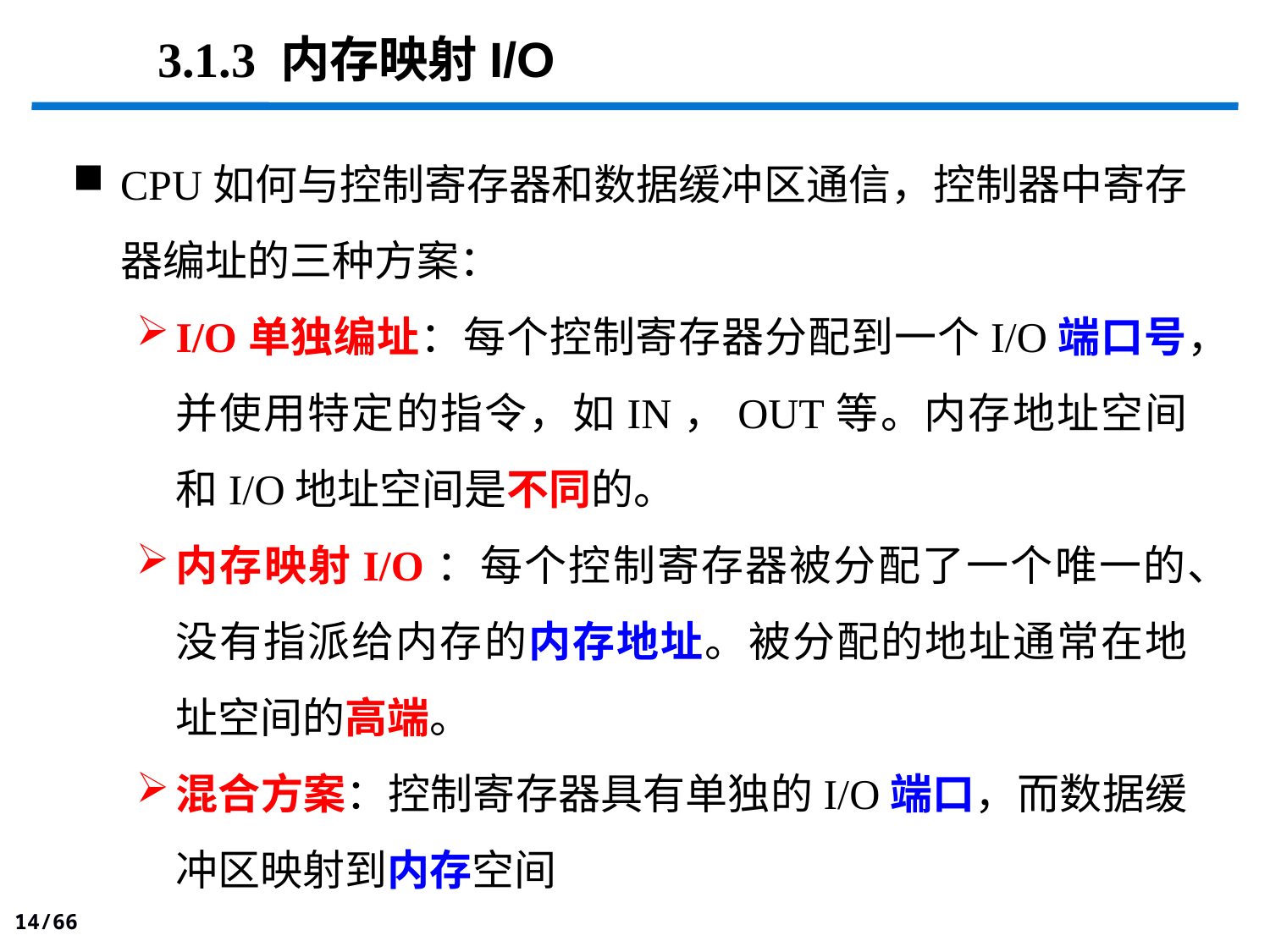

3.1.3 内存映射I/O
CPU如何与控制寄存器和数据缓冲区通信，控制器中寄存器编址的三种方案：
I/O单独编址：每个控制寄存器分配到一个I/O端口号，并使用特定的指令，如IN，OUT等。内存地址空间和I/O地址空间是不同的。
内存映射I/O：每个控制寄存器被分配了一个唯一的、没有指派给内存的内存地址。被分配的地址通常在地址空间的高端。
混合方案：控制寄存器具有单独的I/O端口，而数据缓冲区映射到内存空间